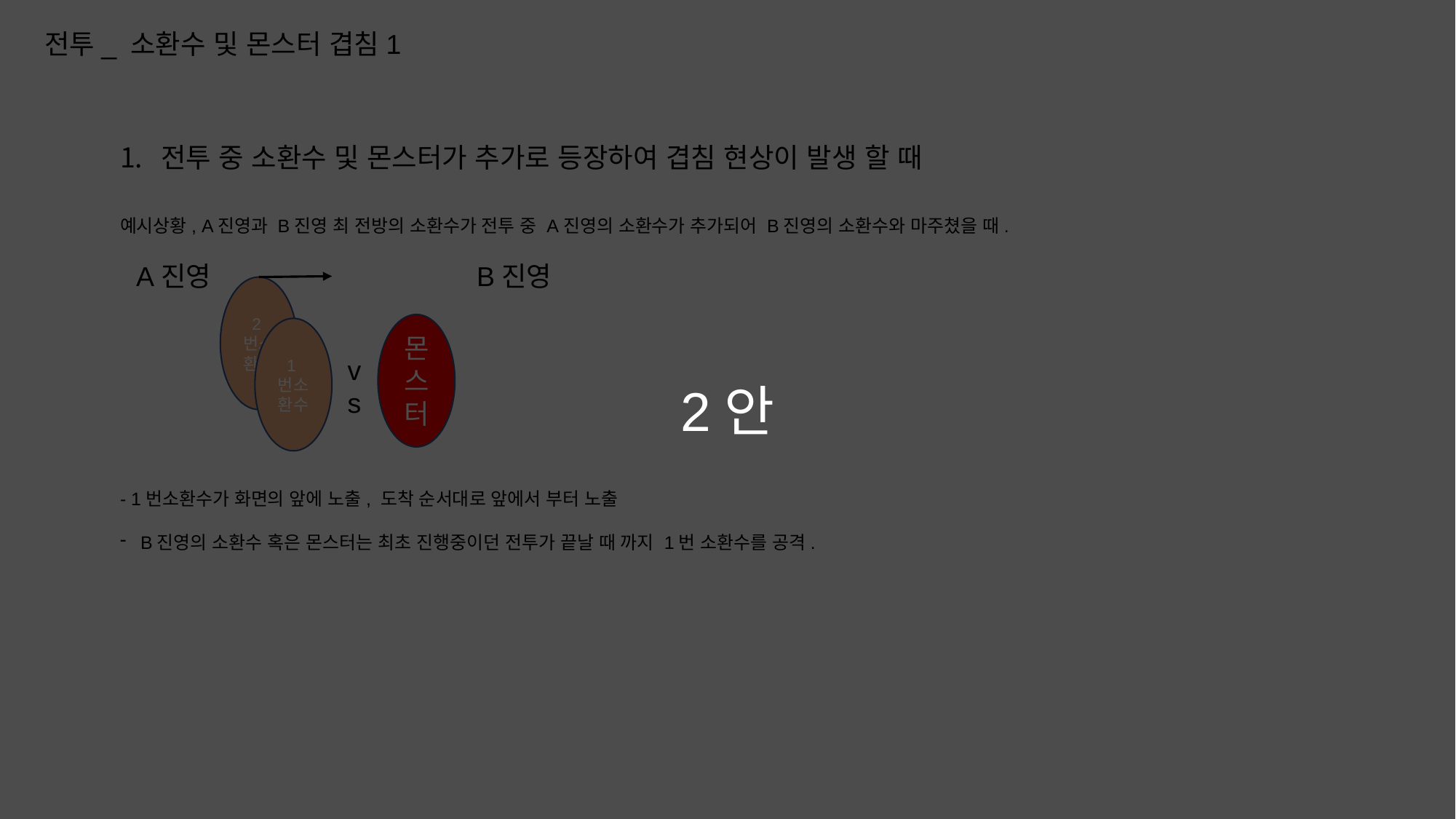

2안
전투_ 소환수 및 몬스터 겹침1
전투 중 소환수 및 몬스터가 추가로 등장하여 겹침 현상이 발생 할 때
예시상황, A진영과 B진영 최 전방의 소환수가 전투 중 A진영의 소환수가 추가되어 B진영의 소환수와 마주쳤을 때.
A진영
B진영
2번소환수
몬스터
1번소환수
vs
- 1번소환수가 화면의 앞에 노출, 도착 순서대로 앞에서 부터 노출

B진영의 소환수 혹은 몬스터는 최초 진행중이던 전투가 끝날 때 까지 1번 소환수를 공격.